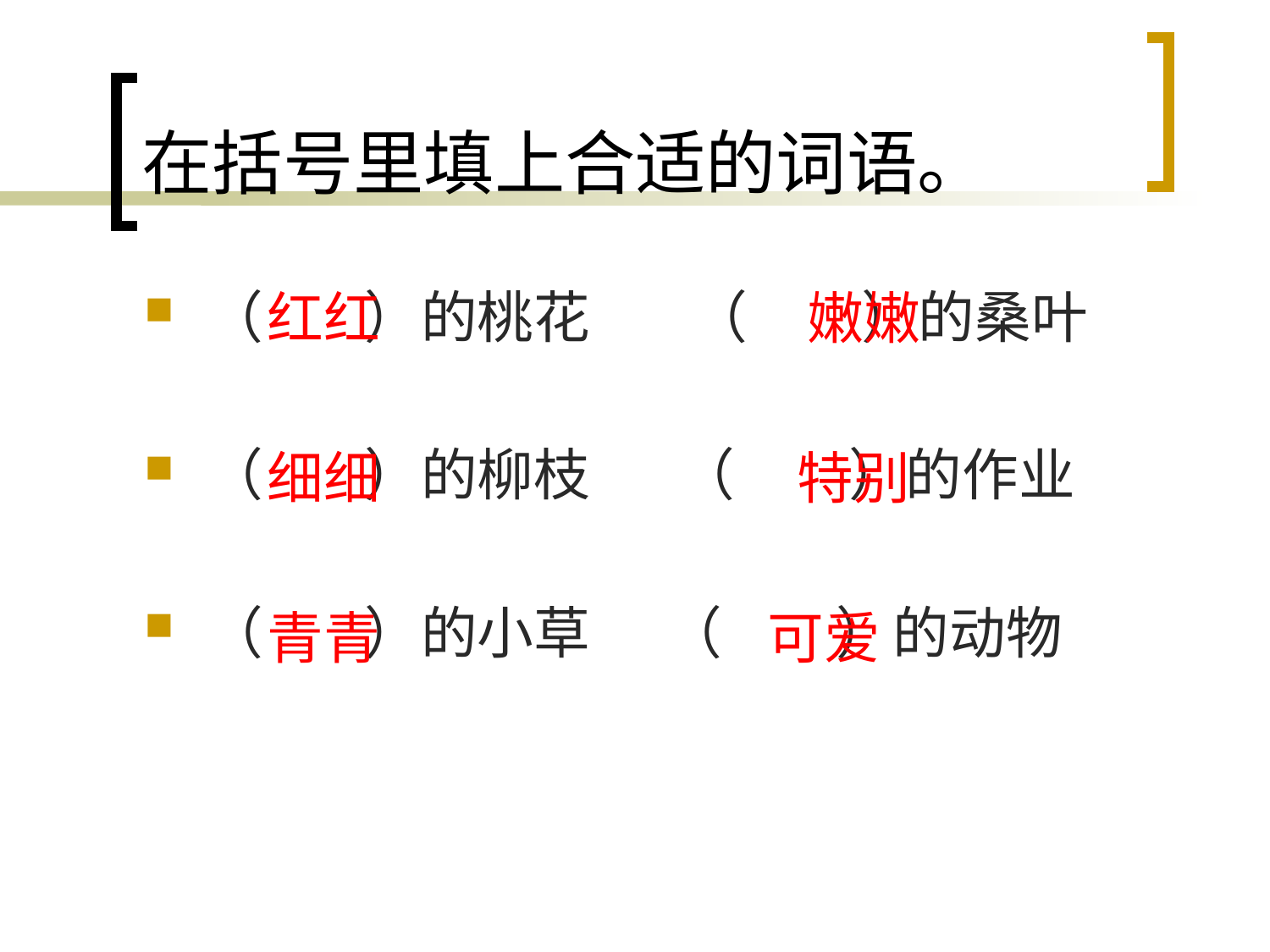

# 在括号里填上合适的词语。

（        ）的桃花        （         ）的桑叶

（        ）的柳枝       （         ）的作业

（        ）的小草      （         ）的动物

红红
嫩嫩

细细
特别
青青
可爱